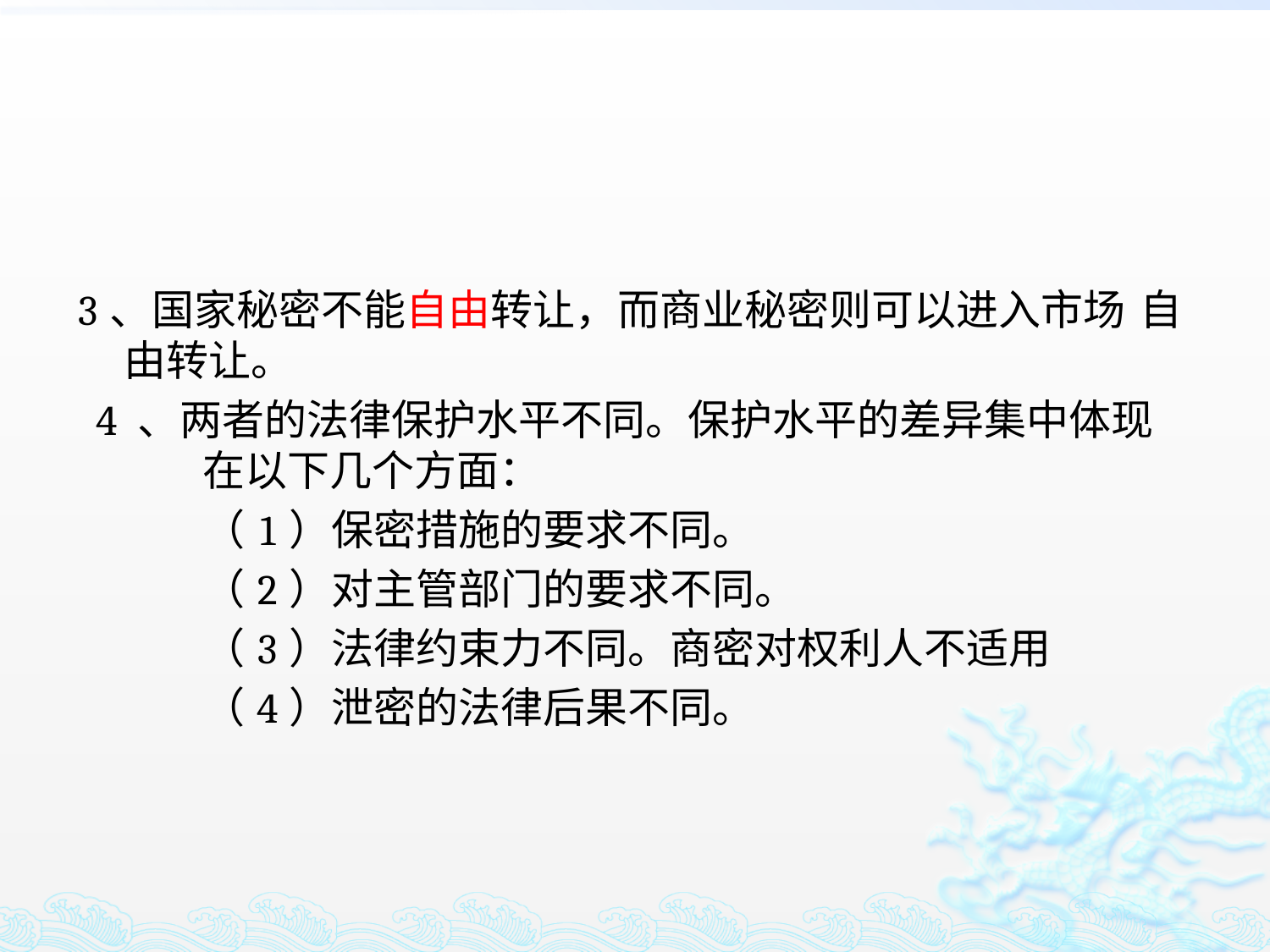

#

3、国家秘密不能自由转让，而商业秘密则可以进入市场	自由转让。
  4 、两者的法律保护水平不同。保护水平的差异集中体现	在以下几个方面：
	（1）保密措施的要求不同。
	（2）对主管部门的要求不同。
	（3）法律约束力不同。商密对权利人不适用
	（4）泄密的法律后果不同。